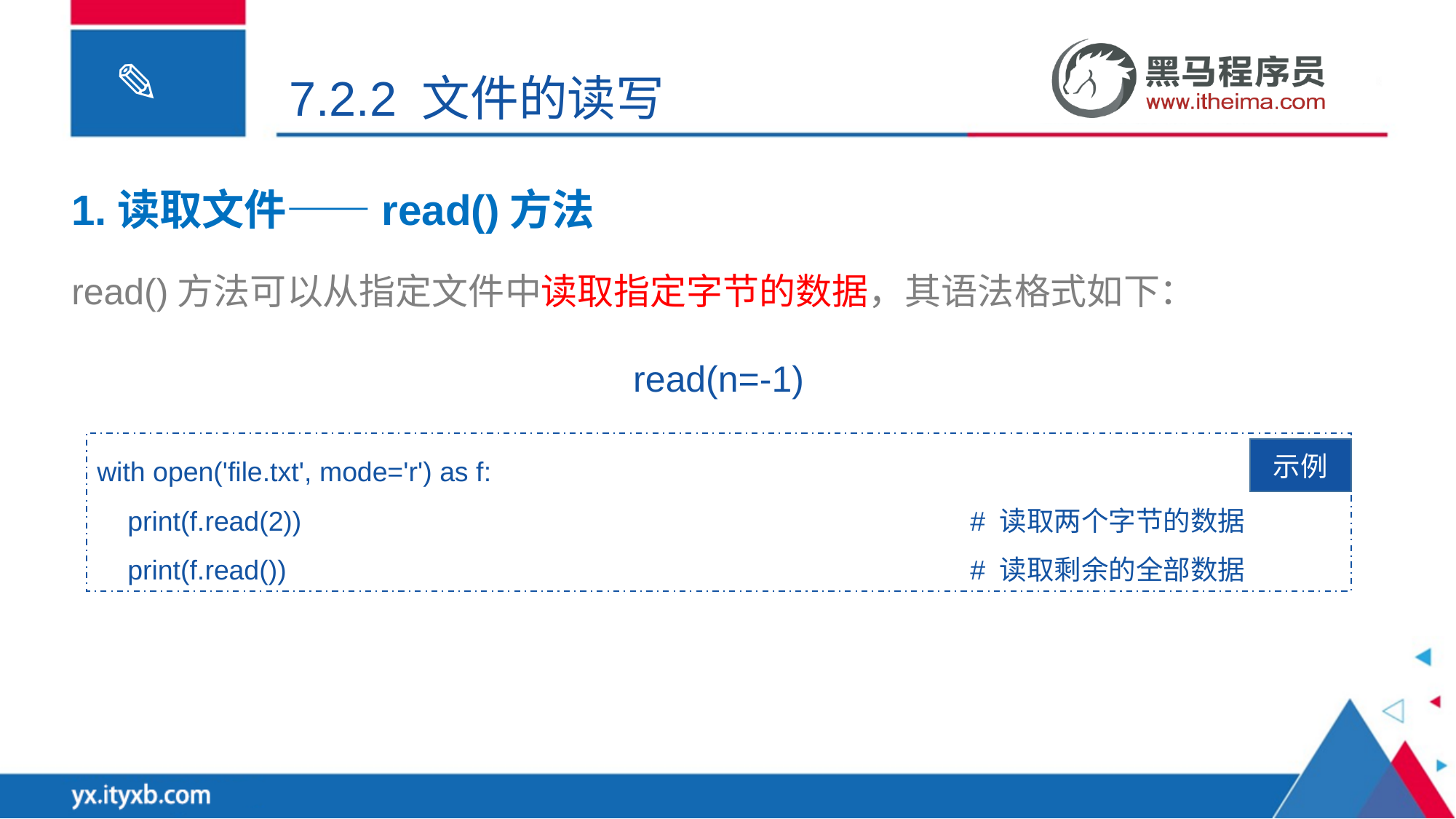

7.2.2 文件的读写
1.读取文件——read()方法
read()方法可以从指定文件中读取指定字节的数据，其语法格式如下：
read(n=-1)
with open('file.txt', mode='r') as f:
    print(f.read(2))   						# 读取两个字节的数据
    print(f.read())    						# 读取剩余的全部数据
示例